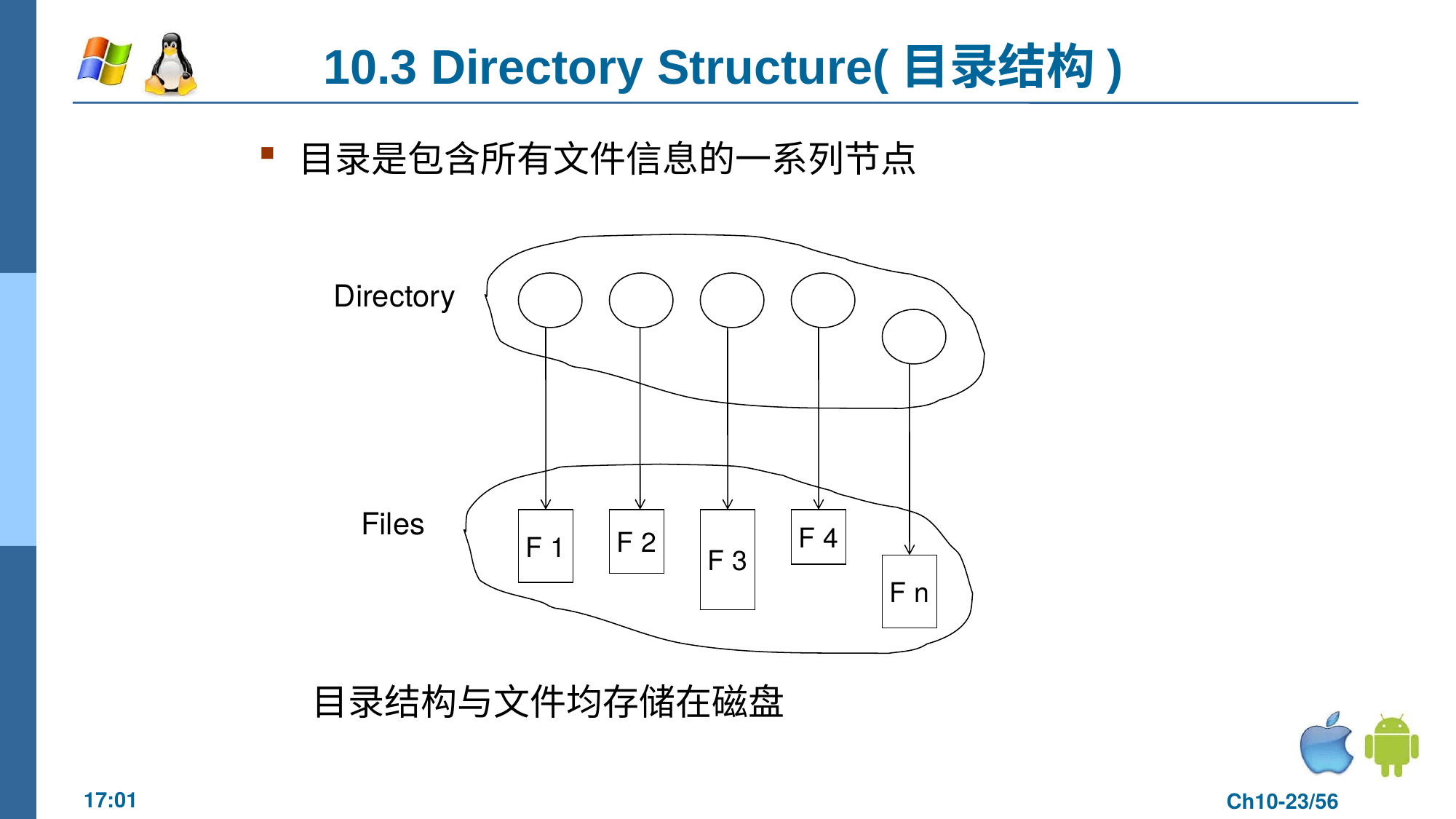

# 10.3 Directory Structure(目录结构)
目录是包含所有文件信息的一系列节点

Directory

Files
F 1
F 2
F 3
F 4
F n
目录结构与文件均存储在磁盘